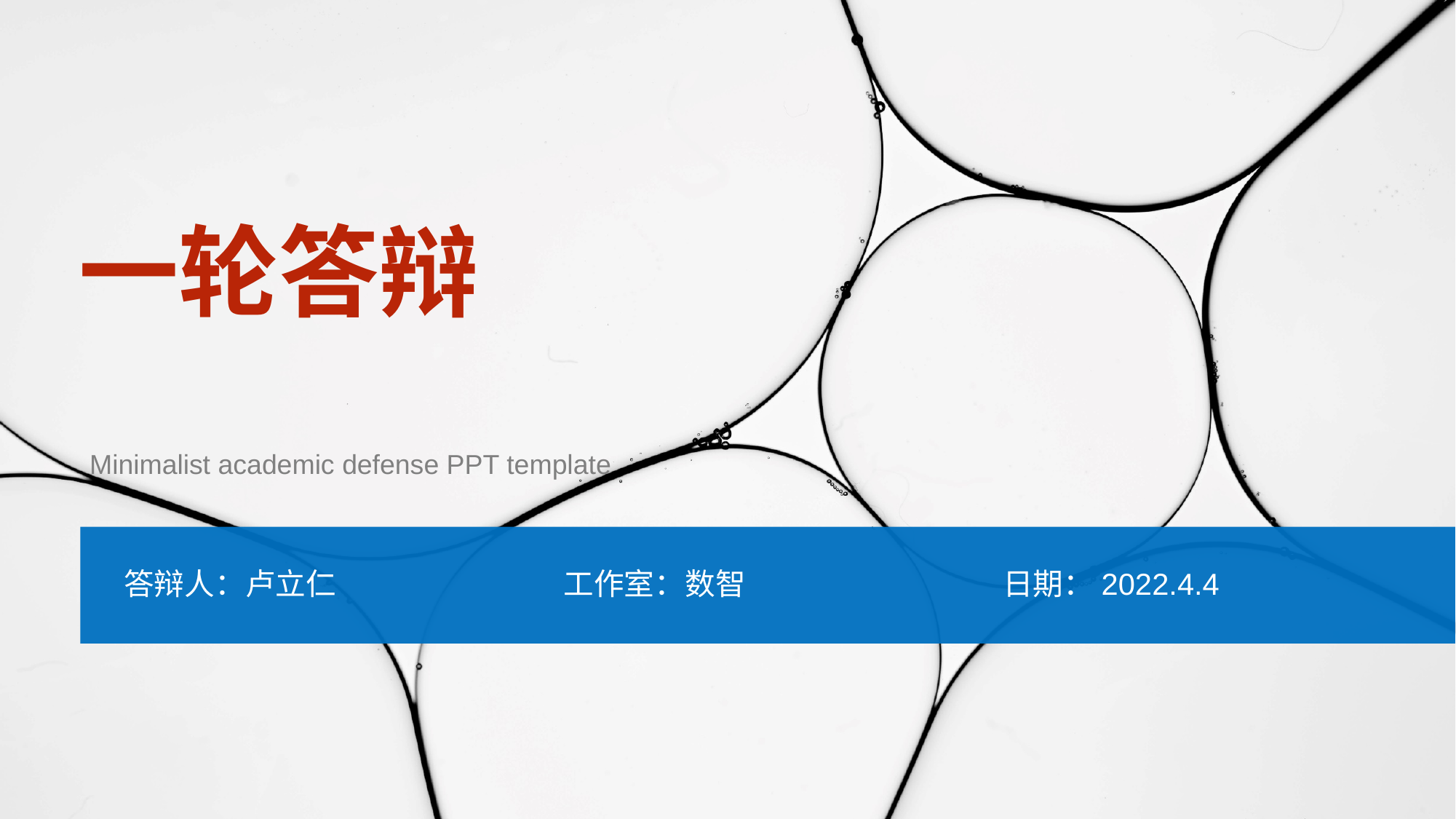

一轮答辩
Minimalist academic defense PPT template

答辩人：卢立仁
工作室：数智
日期：2022.4.4